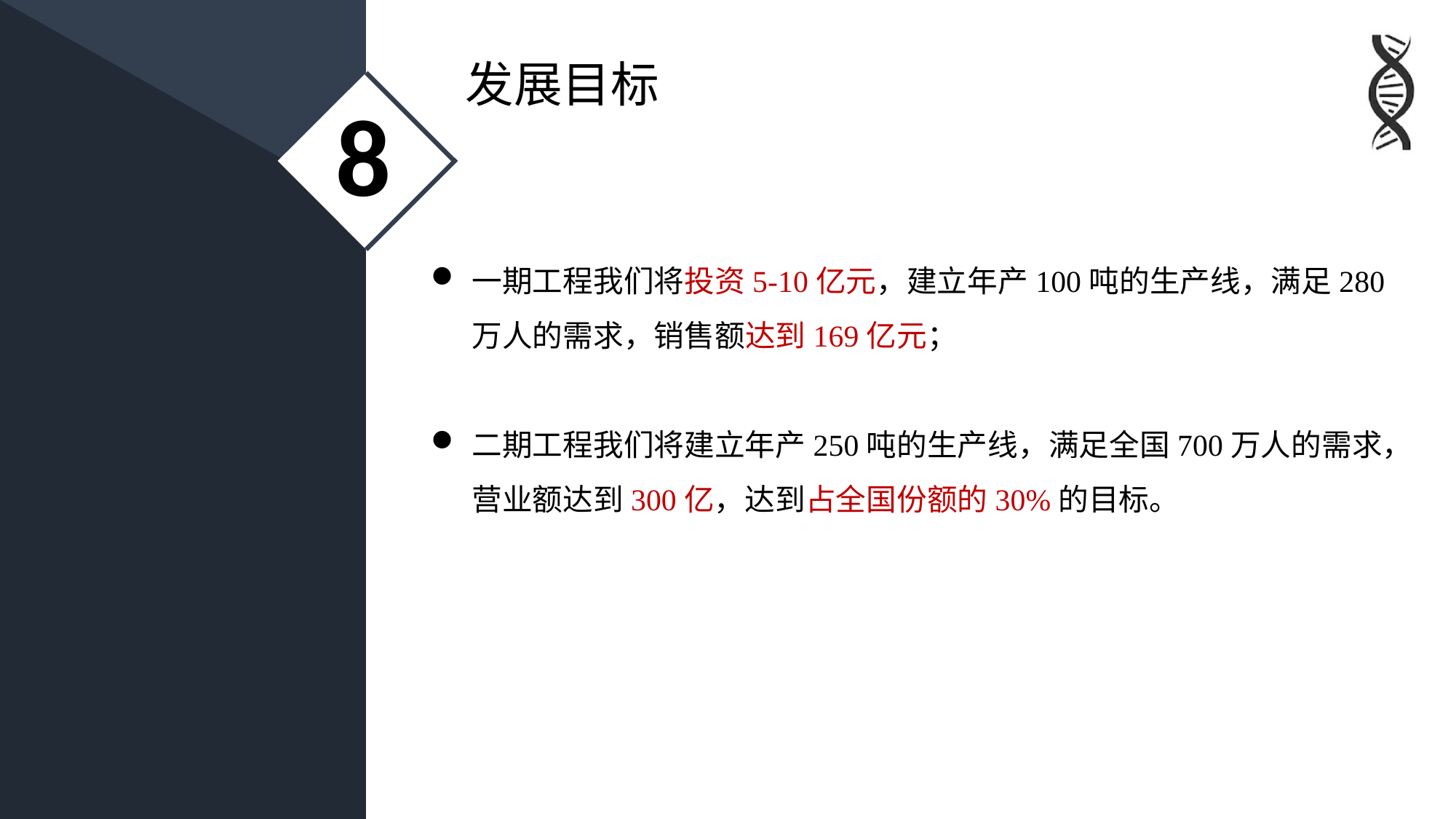

发展目标

8
一期工程我们将投资5-10亿元，建立年产100吨的生产线，满足280万人的需求，销售额达到169亿元；

二期工程我们将建立年产250吨的生产线，满足全国700万人的需求，营业额达到300亿，达到占全国份额的30%的目标。